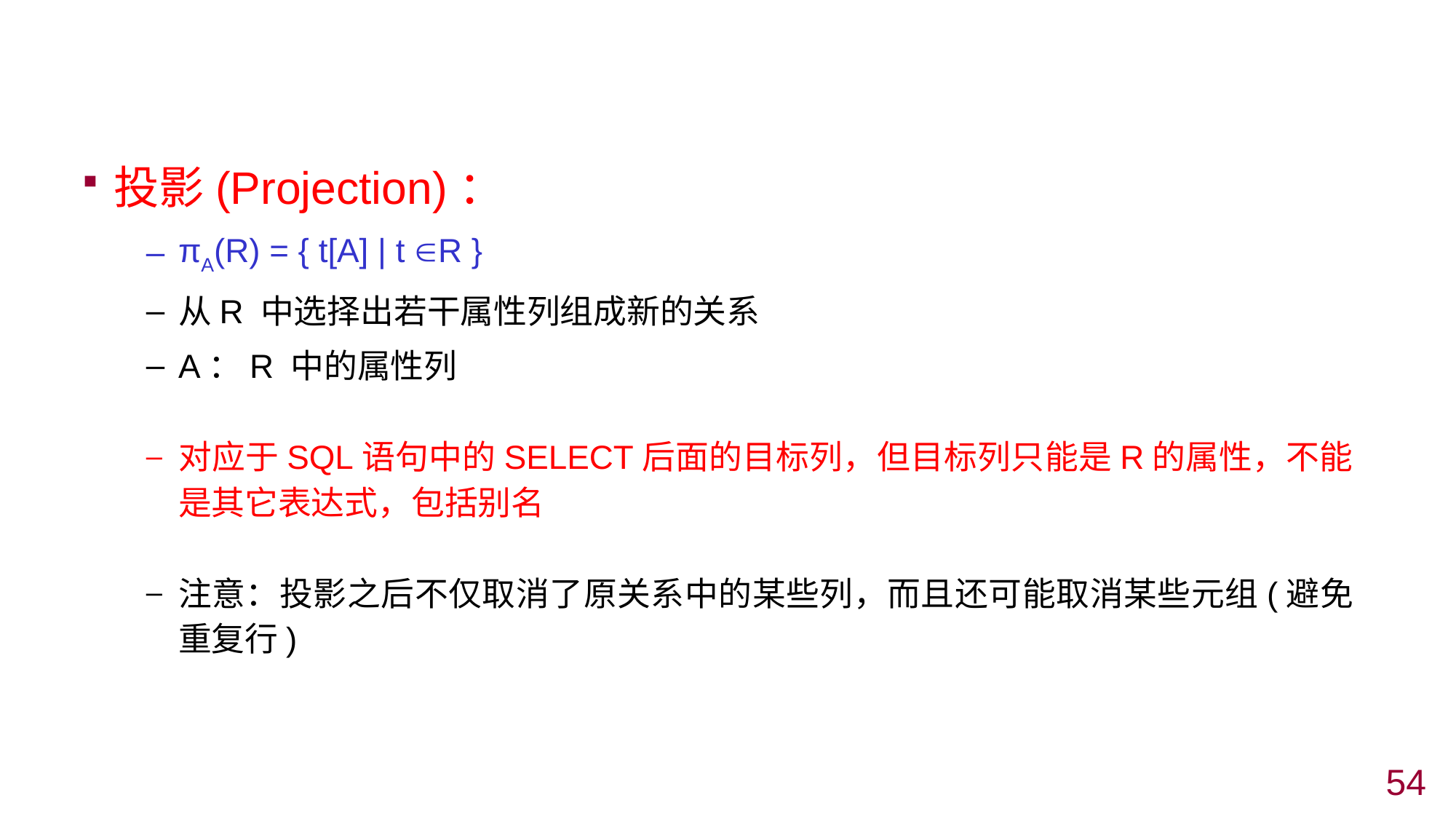

#
投影(Projection)：
πA(R) = { t[A] | t ∈R }
从R 中选择出若干属性列组成新的关系
A：R 中的属性列

对应于SQL语句中的SELECT后面的目标列，但目标列只能是R的属性，不能是其它表达式，包括别名

注意：投影之后不仅取消了原关系中的某些列，而且还可能取消某些元组(避免重复行)

54